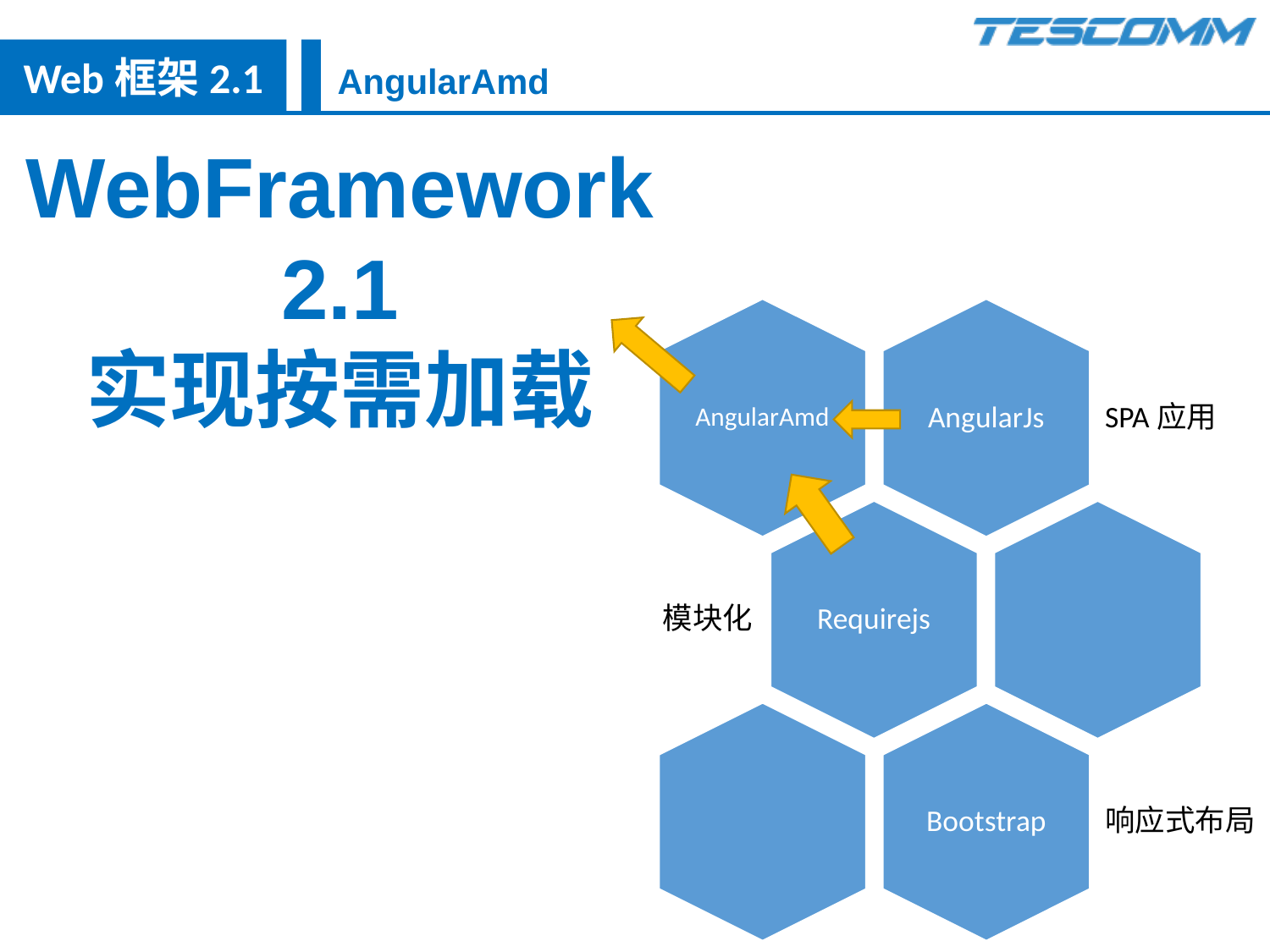

Web框架2.1

AngularAmd
WebFramework2.1
实现按需加载

AngularJs
SPA应用
AngularAmd
Requirejs
模块化

Bootstrap
响应式布局